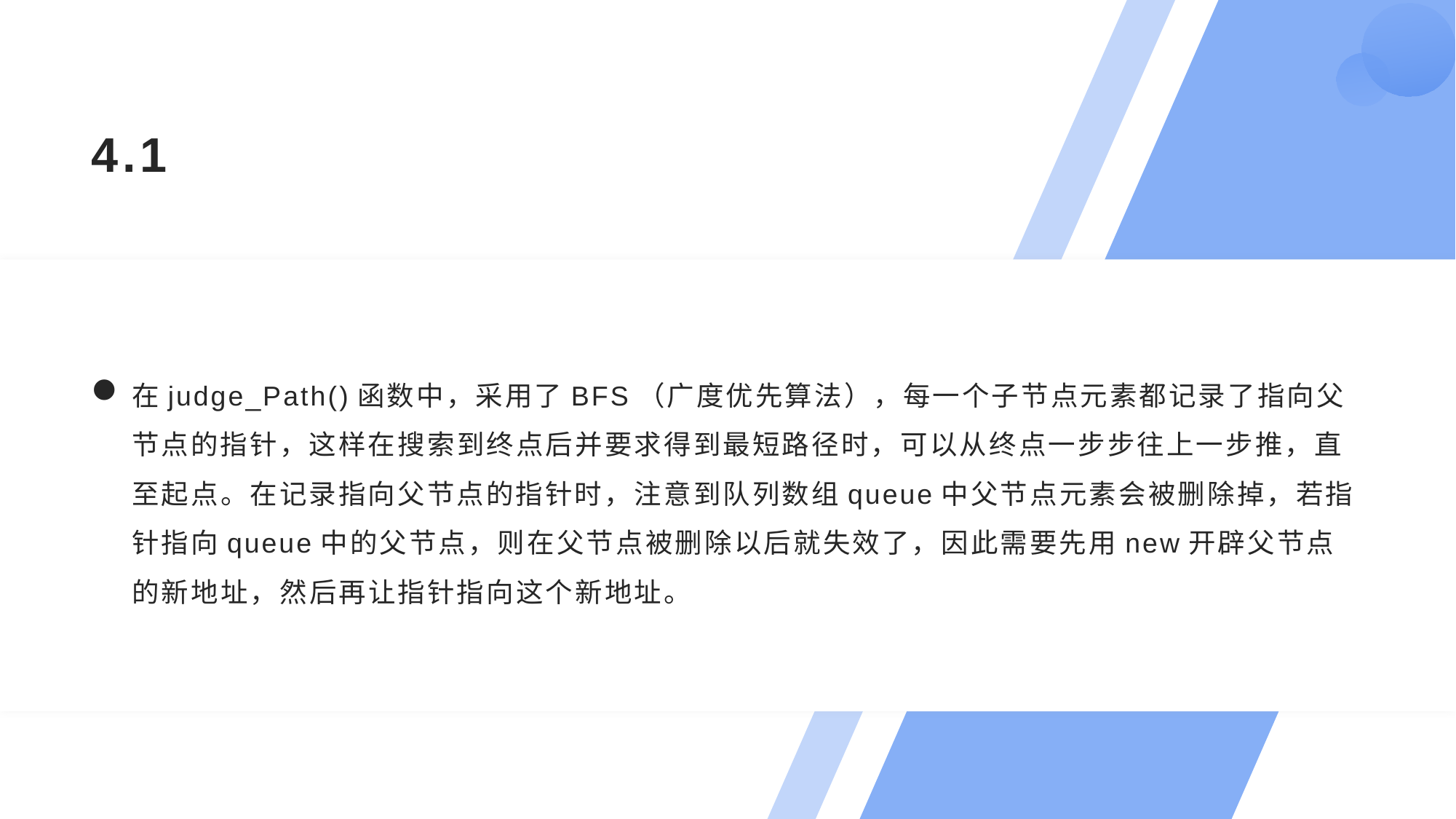

4.1

在judge_Path()函数中，采用了BFS（广度优先算法），每一个子节点元素都记录了指向父节点的指针，这样在搜索到终点后并要求得到最短路径时，可以从终点一步步往上一步推，直至起点。在记录指向父节点的指针时，注意到队列数组queue中父节点元素会被删除掉，若指针指向queue中的父节点，则在父节点被删除以后就失效了，因此需要先用new开辟父节点的新地址，然后再让指针指向这个新地址。